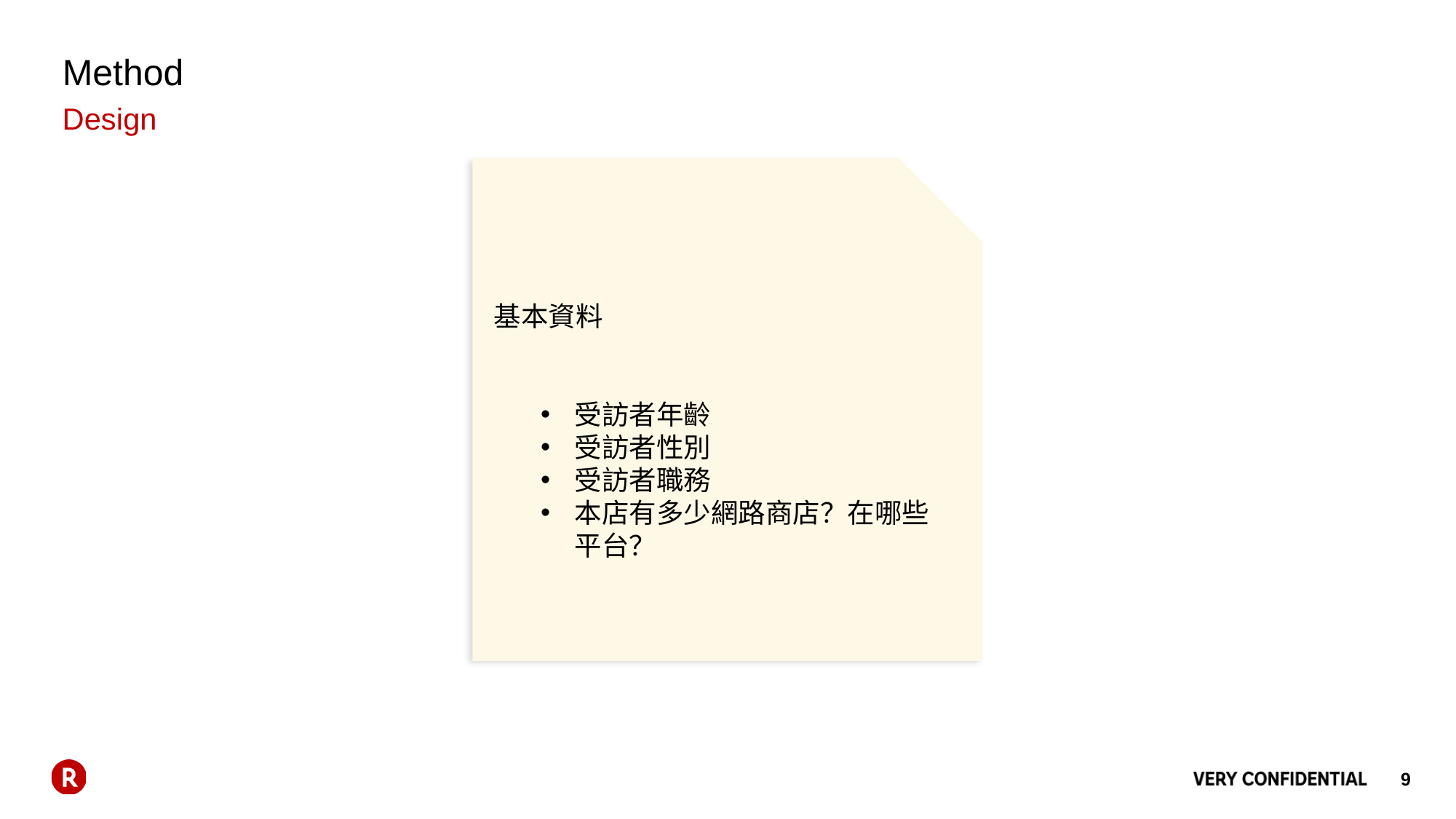

# Method
Design
 基本資料

受訪者年齡
受訪者性別
受訪者職務
本店有多少網路商店？在哪些平台？